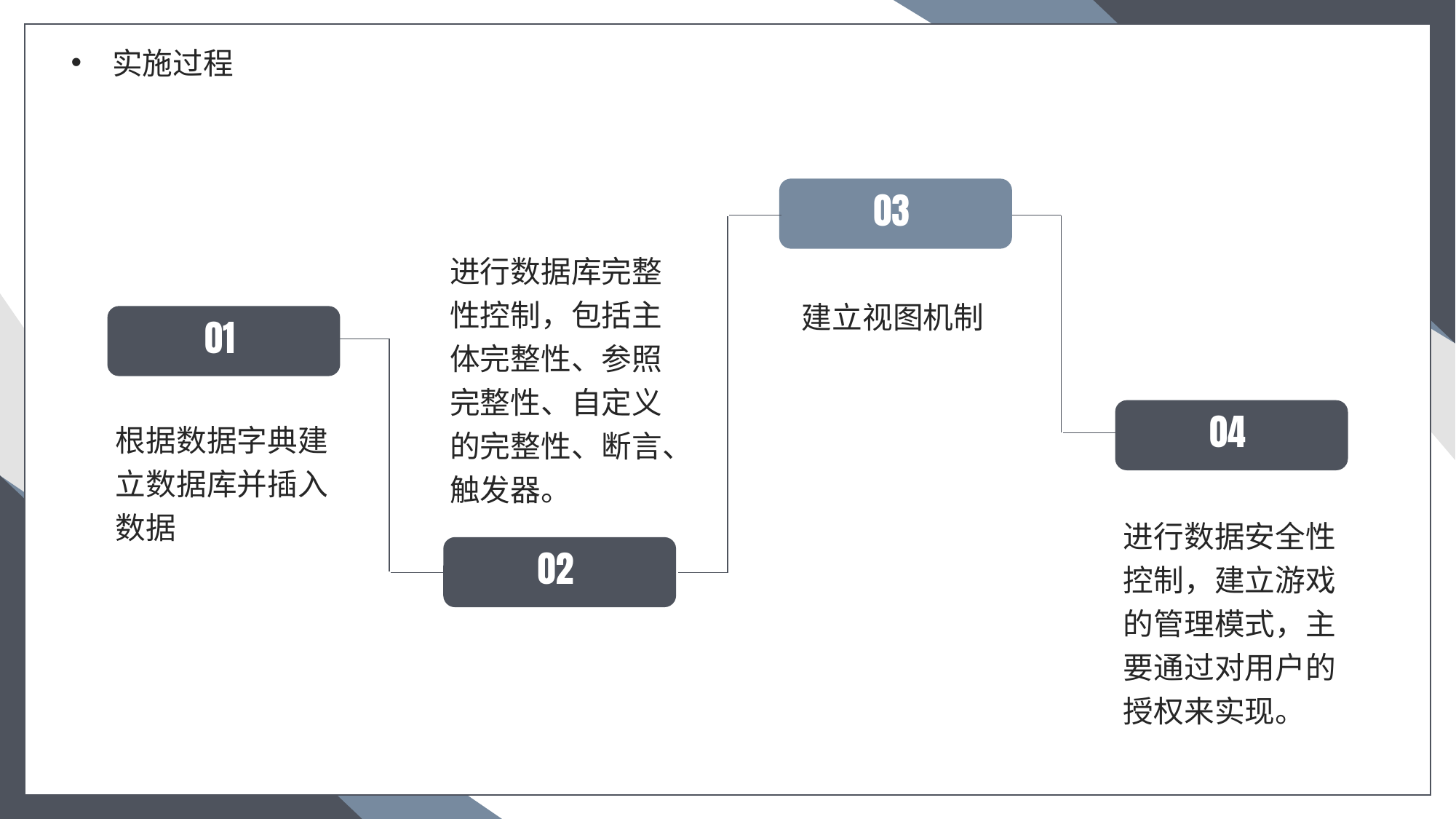

实施过程

03
进行数据库完整性控制，包括主体完整性、参照完整性、自定义的完整性、断言、触发器。
建立视图机制

01

04
根据数据字典建立数据库并插入数据
进行数据安全性控制，建立游戏的管理模式，主要通过对用户的授权来实现。

02